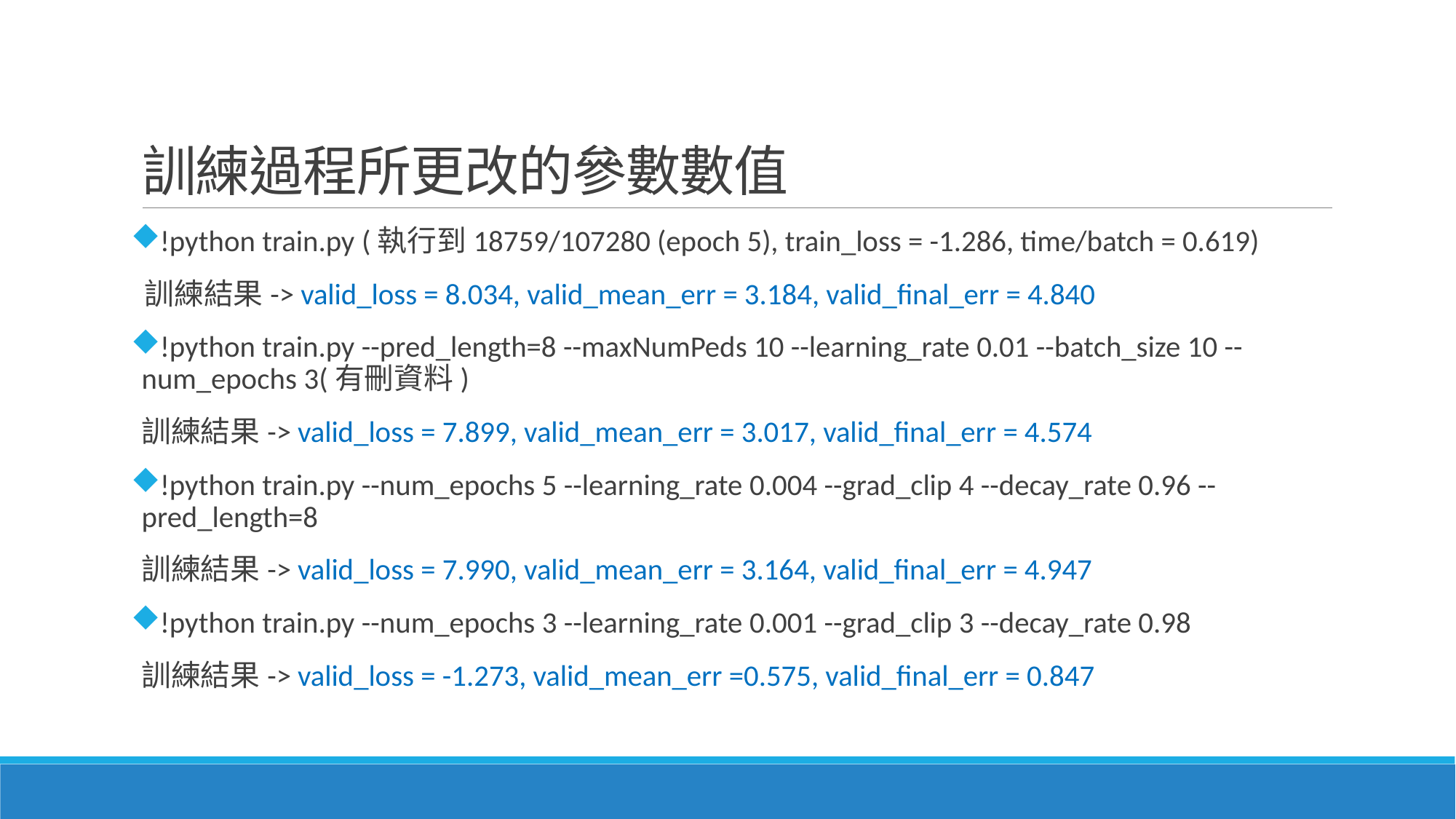

# 訓練過程所更改的參數數值
!python train.py (執行到18759/107280 (epoch 5), train_loss = -1.286, time/batch = 0.619)
 訓練結果-> valid_loss = 8.034, valid_mean_err = 3.184, valid_final_err = 4.840
!python train.py --pred_length=8 --maxNumPeds 10 --learning_rate 0.01 --batch_size 10 --num_epochs 3(有刪資料)
訓練結果-> valid_loss = 7.899, valid_mean_err = 3.017, valid_final_err = 4.574
!python train.py --num_epochs 5 --learning_rate 0.004 --grad_clip 4 --decay_rate 0.96 --pred_length=8
訓練結果-> valid_loss = 7.990, valid_mean_err = 3.164, valid_final_err = 4.947
!python train.py --num_epochs 3 --learning_rate 0.001 --grad_clip 3 --decay_rate 0.98
訓練結果-> valid_loss = -1.273, valid_mean_err =0.575, valid_final_err = 0.847